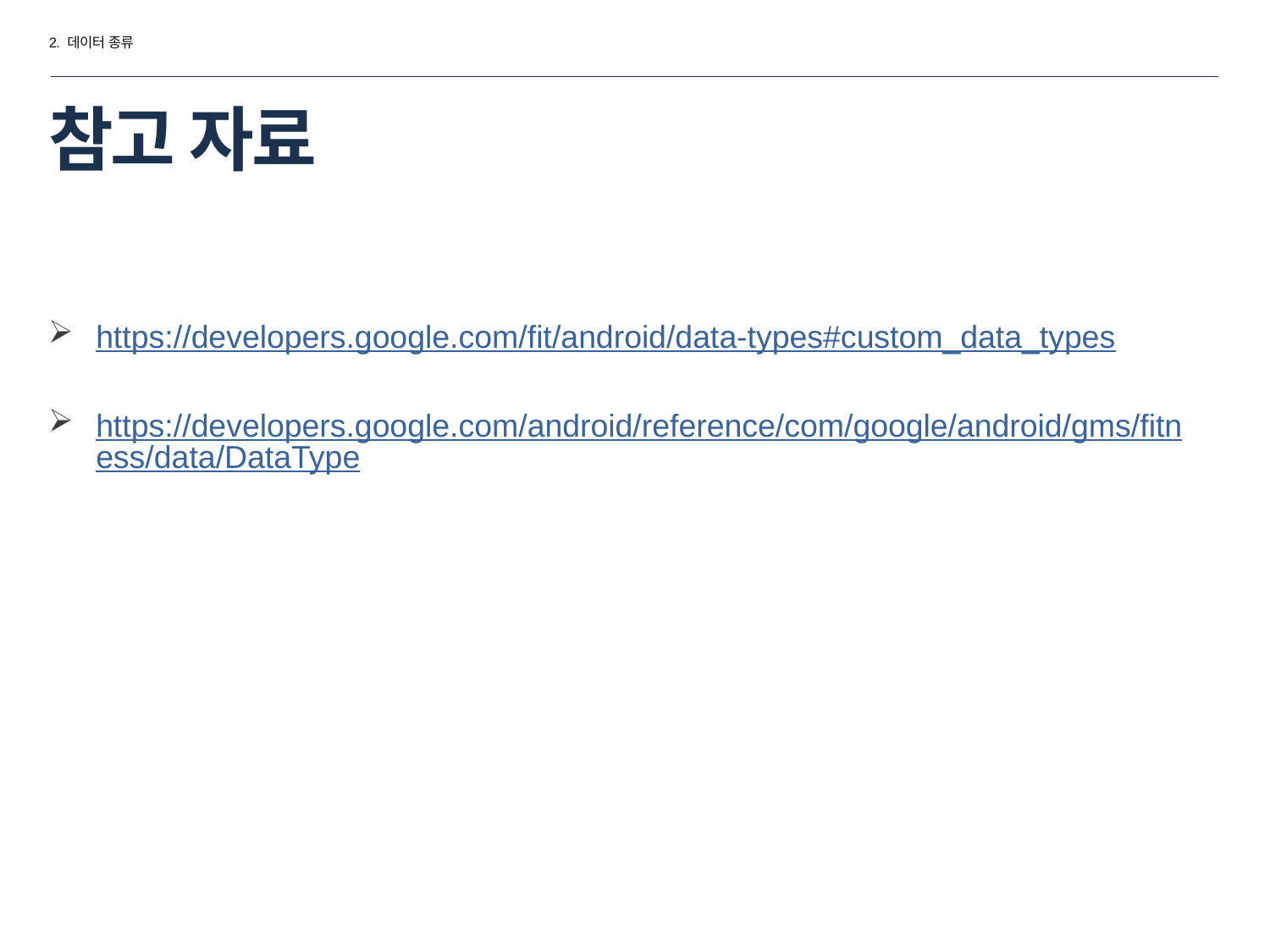

2. 데이터 종류
# 참고 자료
https://developers.google.com/fit/android/data-types#custom_data_types

https://developers.google.com/android/reference/com/google/android/gms/fitness/data/DataType